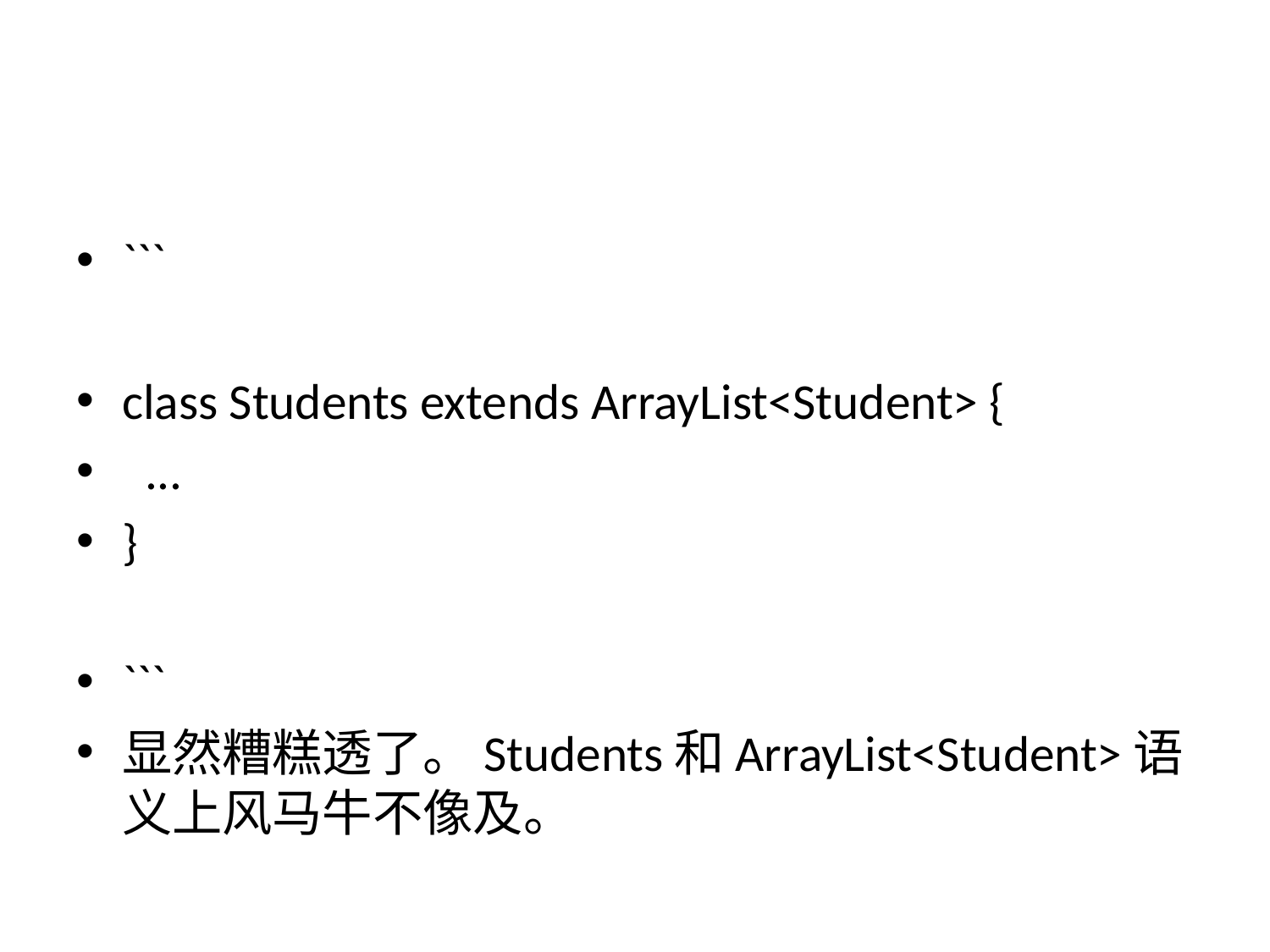

#
```

class Students extends ArrayList<Student> {
  ...
}

```
显然糟糕透了。Students和ArrayList<Student>语义上风马牛不像及。